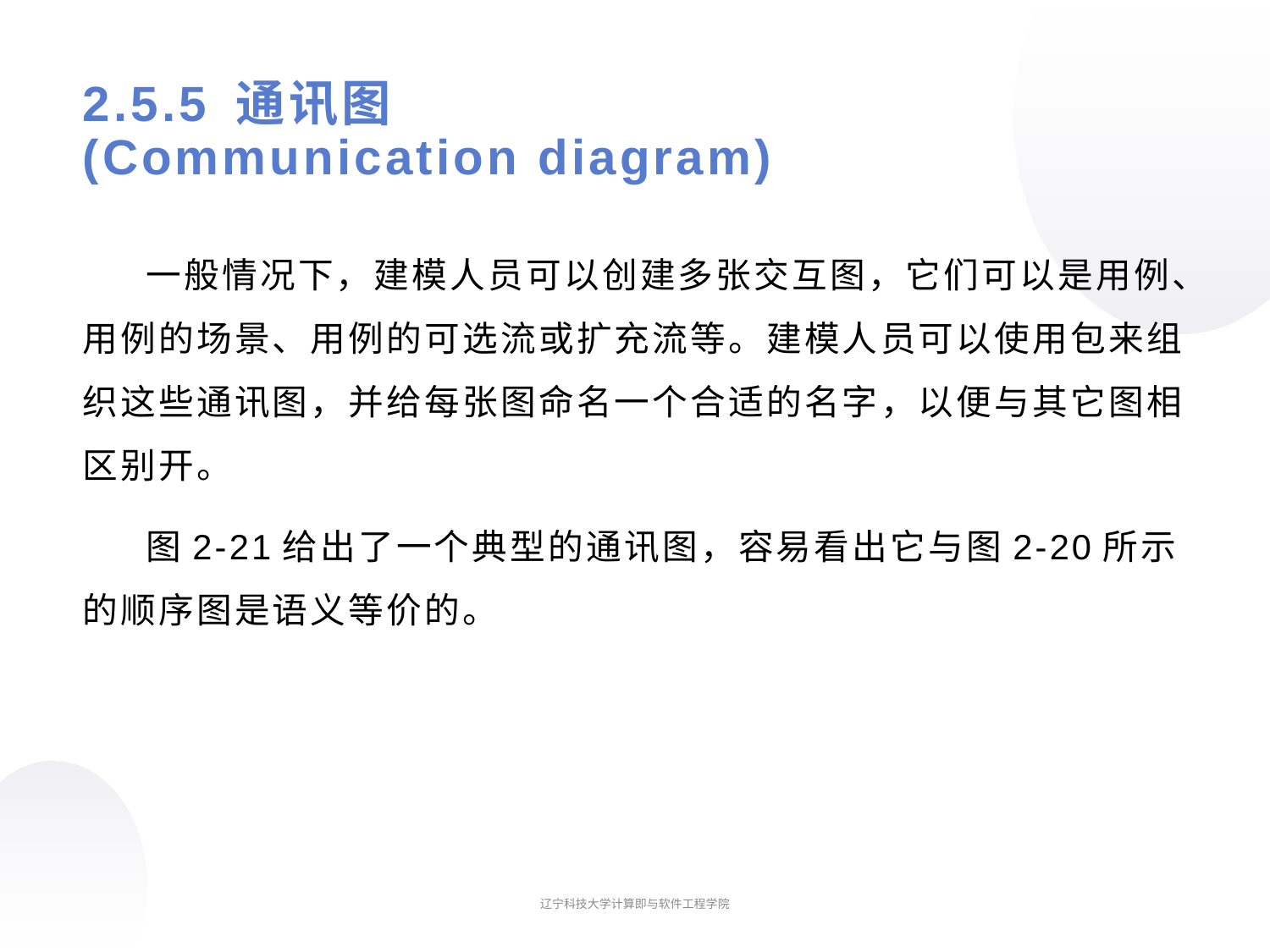

# 2.5.5 通讯图 (Communication diagram)
一般情况下，建模人员可以创建多张交互图，它们可以是用例、用例的场景、用例的可选流或扩充流等。建模人员可以使用包来组织这些通讯图，并给每张图命名一个合适的名字，以便与其它图相区别开。
图2-21给出了一个典型的通讯图，容易看出它与图2-20所示的顺序图是语义等价的。

辽宁科技大学计算即与软件工程学院
83